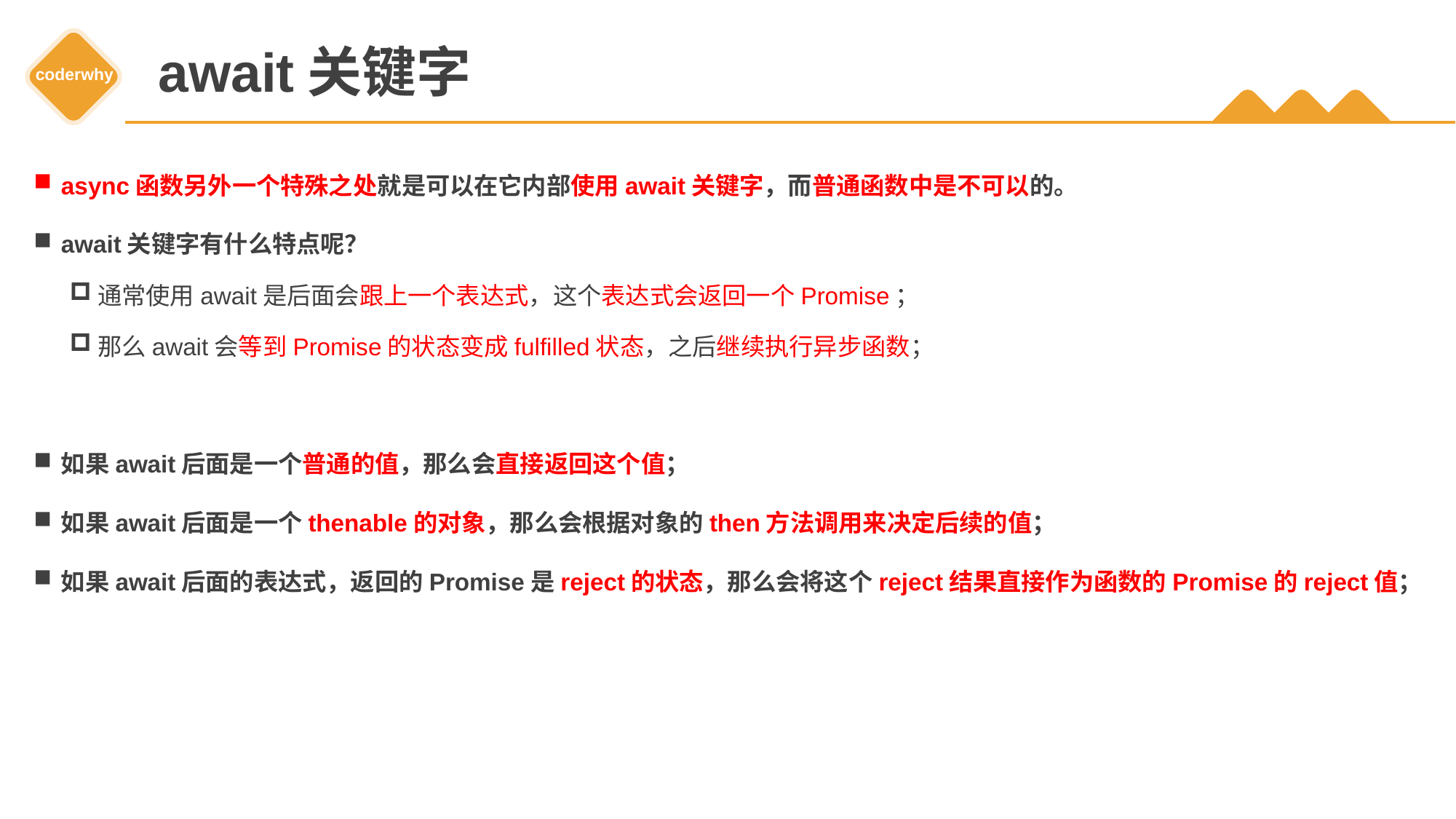

# await关键字
async函数另外一个特殊之处就是可以在它内部使用await关键字，而普通函数中是不可以的。
await关键字有什么特点呢？
通常使用await是后面会跟上一个表达式，这个表达式会返回一个Promise；
那么await会等到Promise的状态变成fulfilled状态，之后继续执行异步函数；

如果await后面是一个普通的值，那么会直接返回这个值；
如果await后面是一个thenable的对象，那么会根据对象的then方法调用来决定后续的值；
如果await后面的表达式，返回的Promise是reject的状态，那么会将这个reject结果直接作为函数的Promise的reject值；